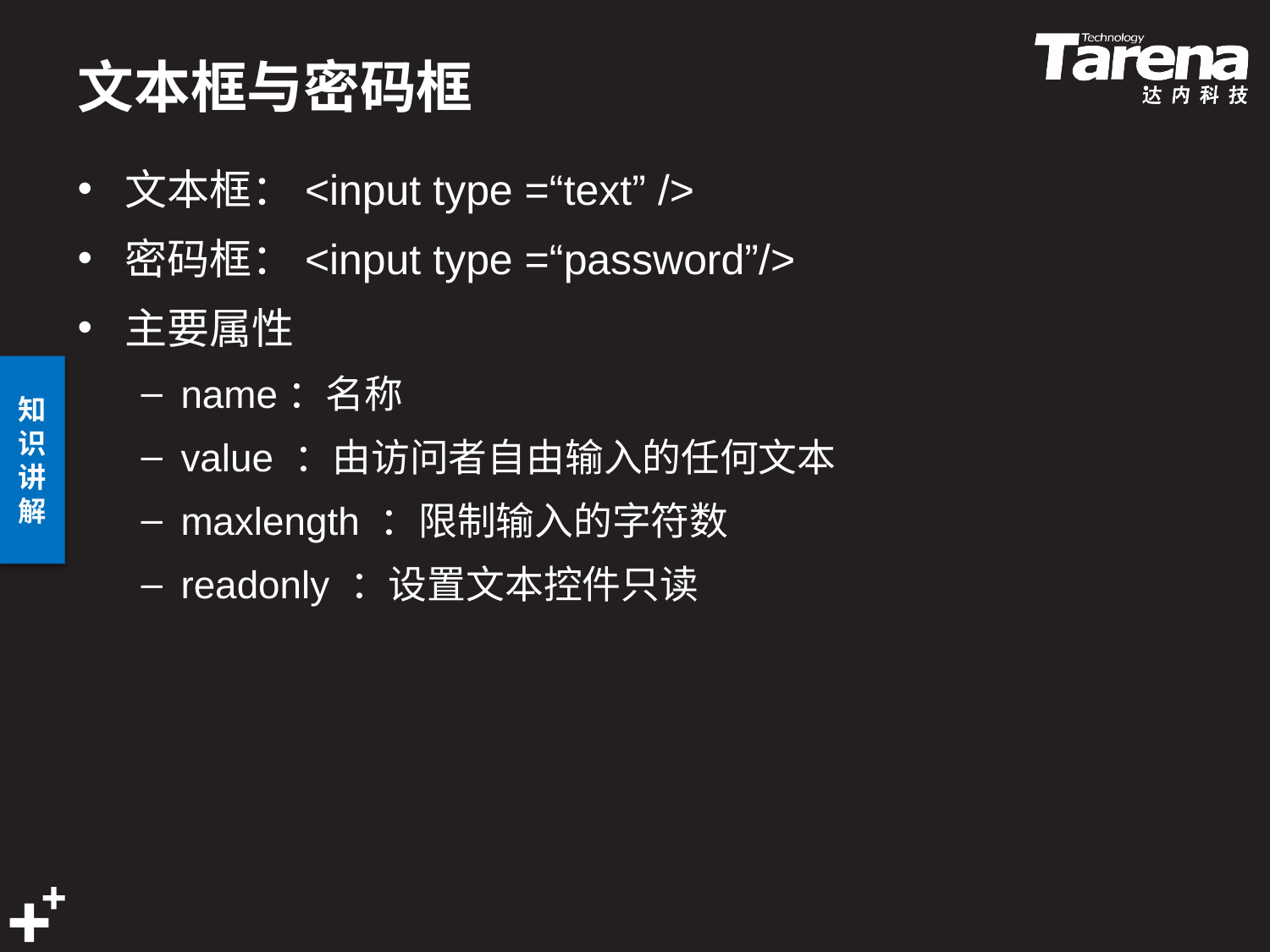

# 文本框与密码框
文本框：<input type =“text” />
密码框：<input type =“password”/>
主要属性
name：名称
value ：由访问者自由输入的任何文本
maxlength ：限制输入的字符数
readonly ：设置文本控件只读